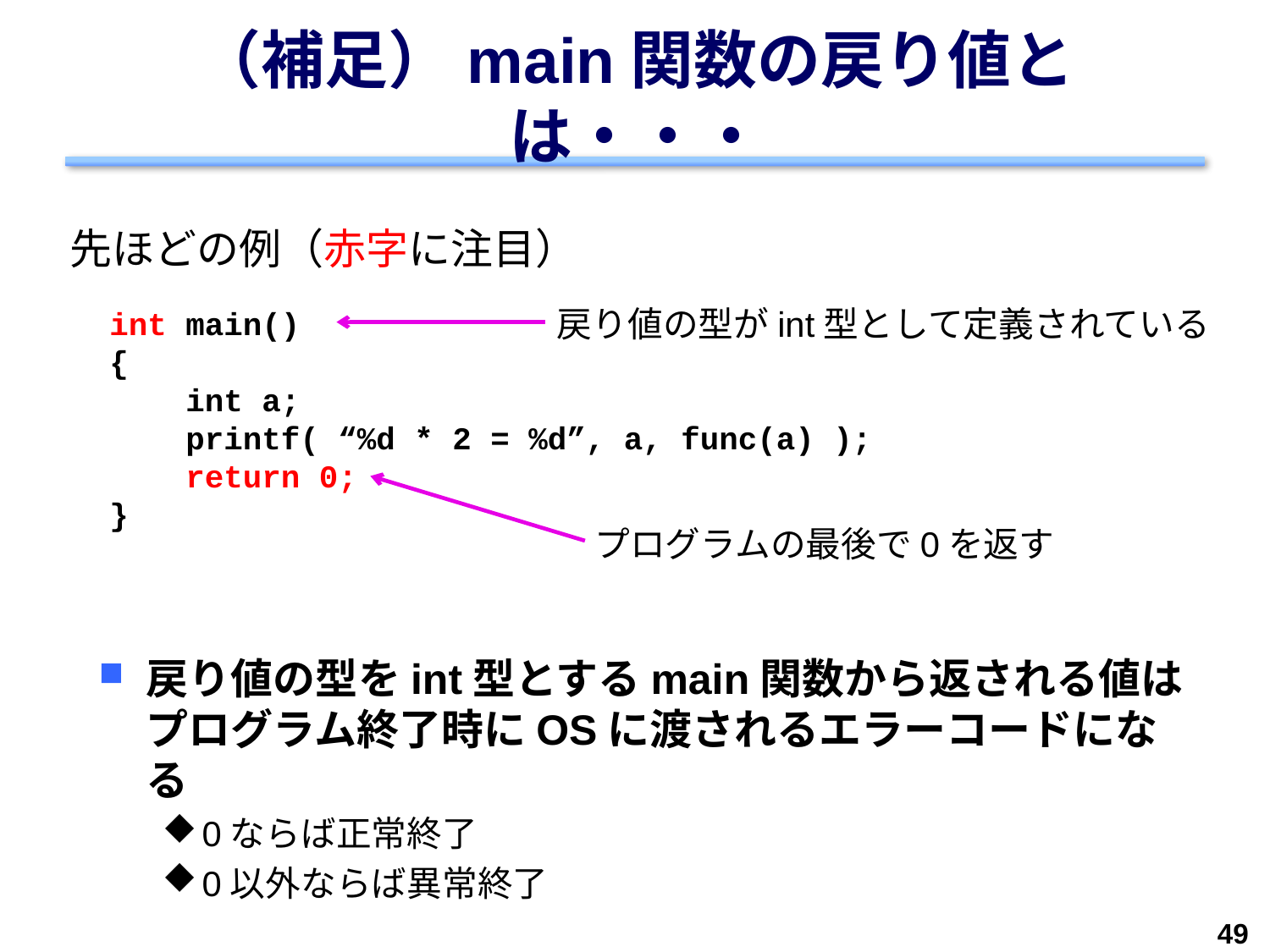

# （補足）main関数の戻り値とは・・・
先ほどの例（赤字に注目）
戻り値の型がint型として定義されている
int main()
{
    int a;
    printf( “%d * 2 = %d”, a, func(a) );
    return 0;
}
プログラムの最後で0を返す
戻り値の型をint型とするmain関数から返される値はプログラム終了時にOSに渡されるエラーコードになる
0ならば正常終了
0以外ならば異常終了

49